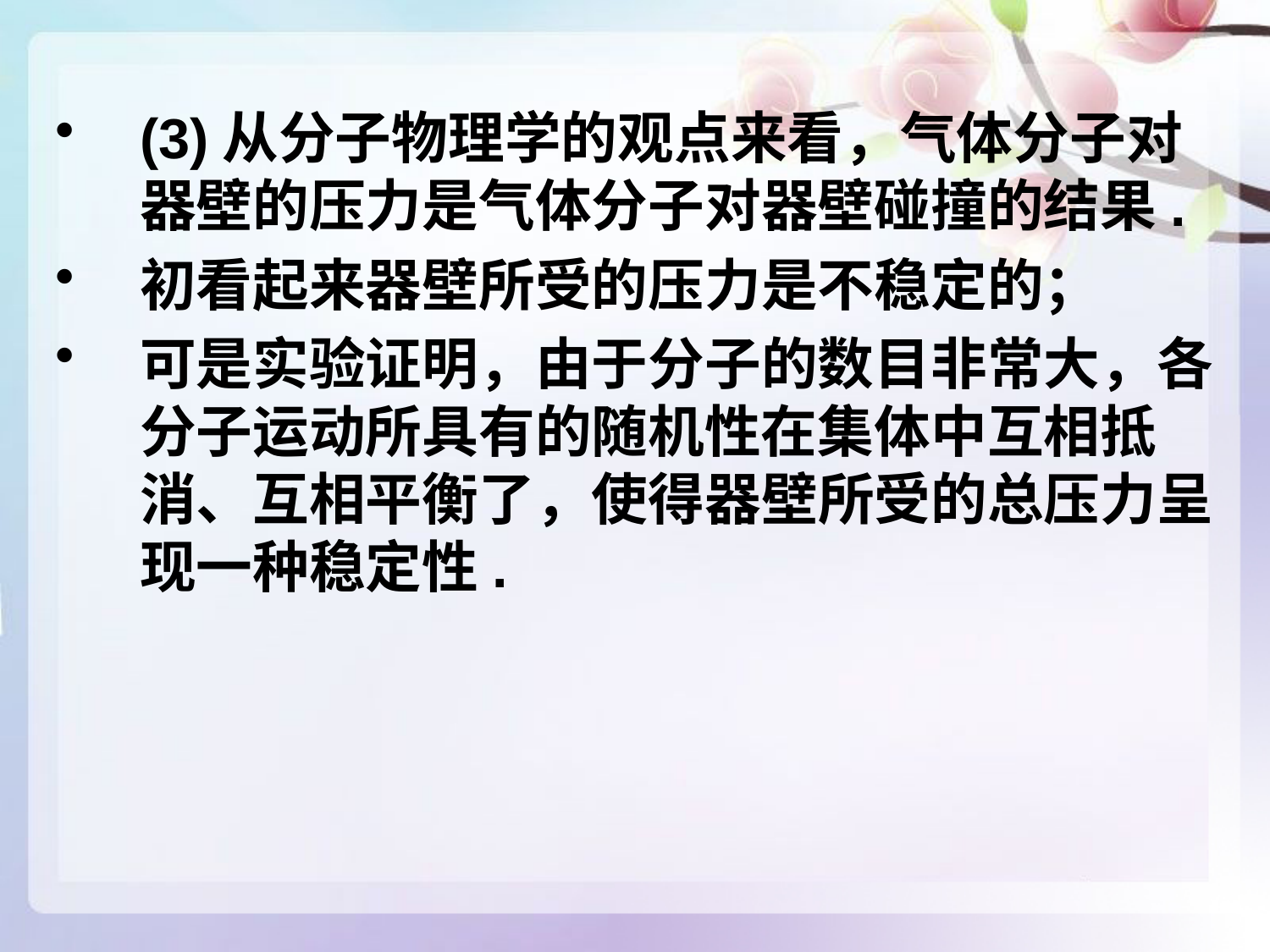

(3)从分子物理学的观点来看，气体分子对器壁的压力是气体分子对器壁碰撞的结果.
初看起来器壁所受的压力是不稳定的；
可是实验证明，由于分子的数目非常大，各分子运动所具有的随机性在集体中互相抵消、互相平衡了，使得器壁所受的总压力呈现一种稳定性.